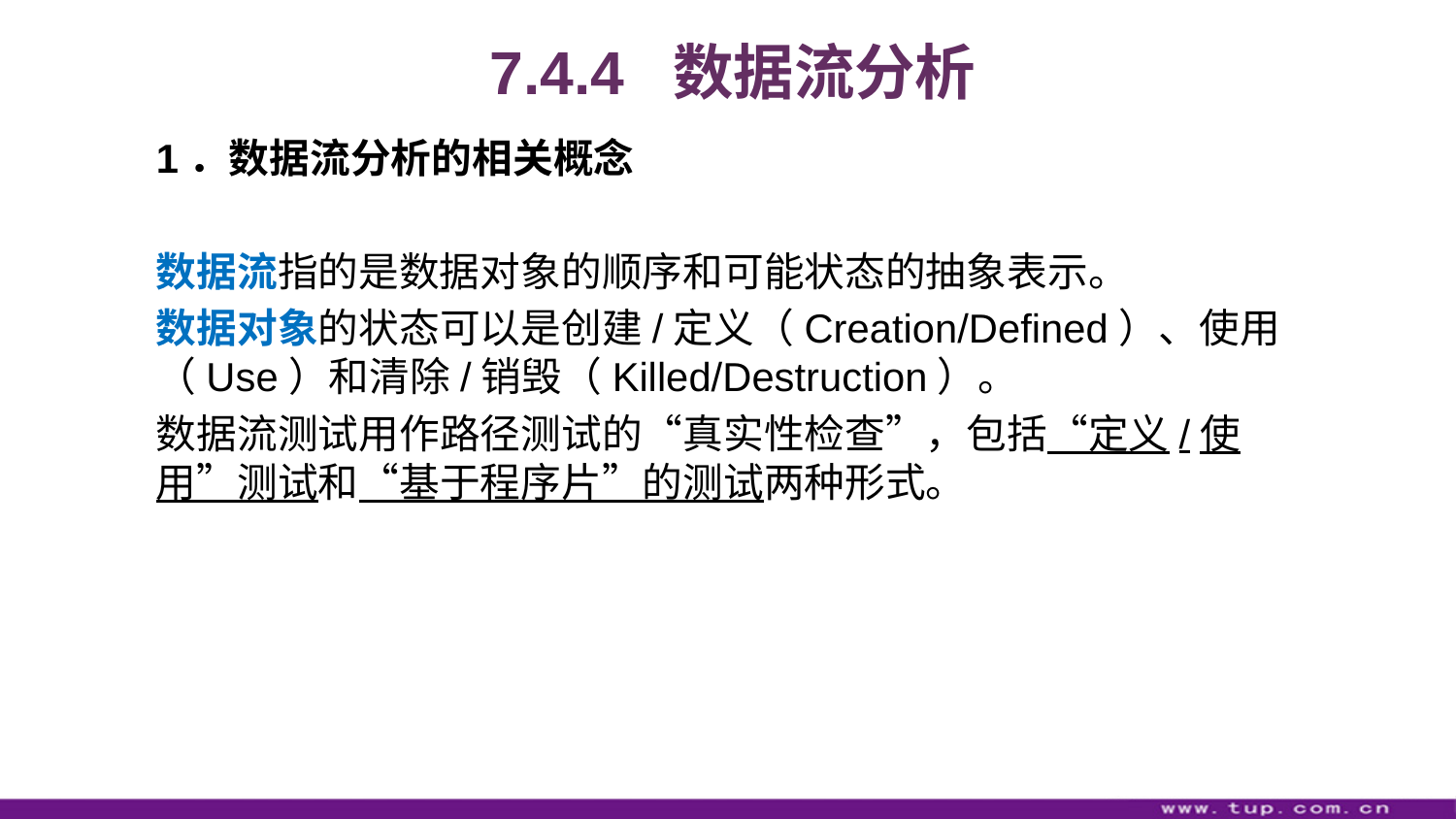

7.4.4  数据流分析
1．数据流分析的相关概念

数据流指的是数据对象的顺序和可能状态的抽象表示。
数据对象的状态可以是创建/定义（Creation/Defined）、使用（Use）和清除/销毁（Killed/Destruction）。
数据流测试用作路径测试的“真实性检查”，包括“定义/使用”测试和“基于程序片”的测试两种形式。